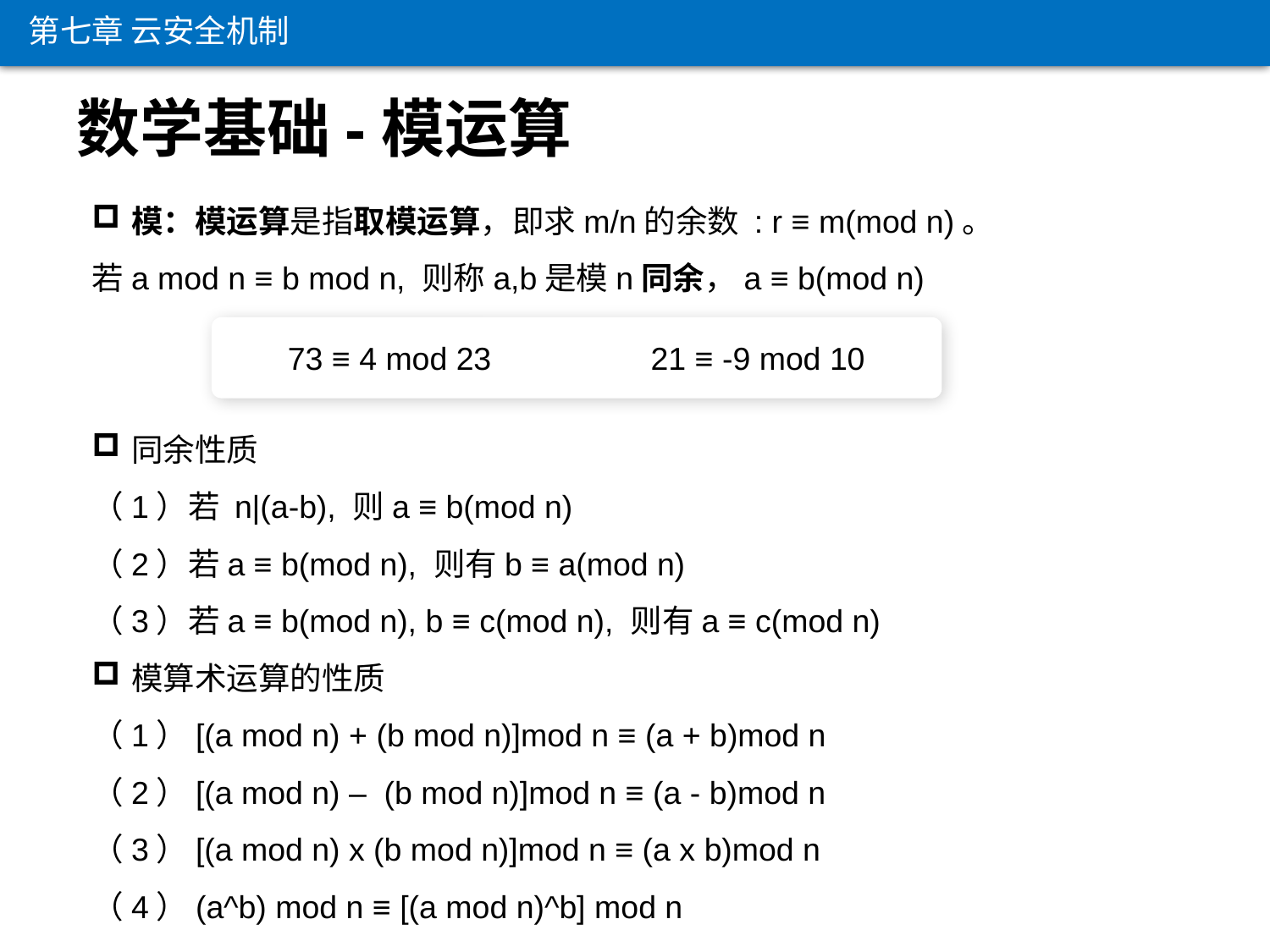

第七章 云安全机制
# 数学基础-模运算
模：模运算是指取模运算，即求m/n的余数 : r ≡ m(mod n)。
若a mod n ≡ b mod n, 则称a,b是模n同余，a ≡ b(mod n)

同余性质
（1）若 n|(a-b), 则a ≡ b(mod n)
（2）若a ≡ b(mod n), 则有b ≡ a(mod n)
（3）若a ≡ b(mod n), b ≡ c(mod n), 则有a ≡ c(mod n)
模算术运算的性质
（1）[(a mod n) + (b mod n)]mod n ≡ (a + b)mod n
（2）[(a mod n) –  (b mod n)]mod n ≡ (a - b)mod n
（3）[(a mod n) x (b mod n)]mod n ≡ (a x b)mod n
（4）(a^b) mod n ≡ [(a mod n)^b] mod n

73 ≡ 4 mod 23                  21 ≡ -9 mod 10
4